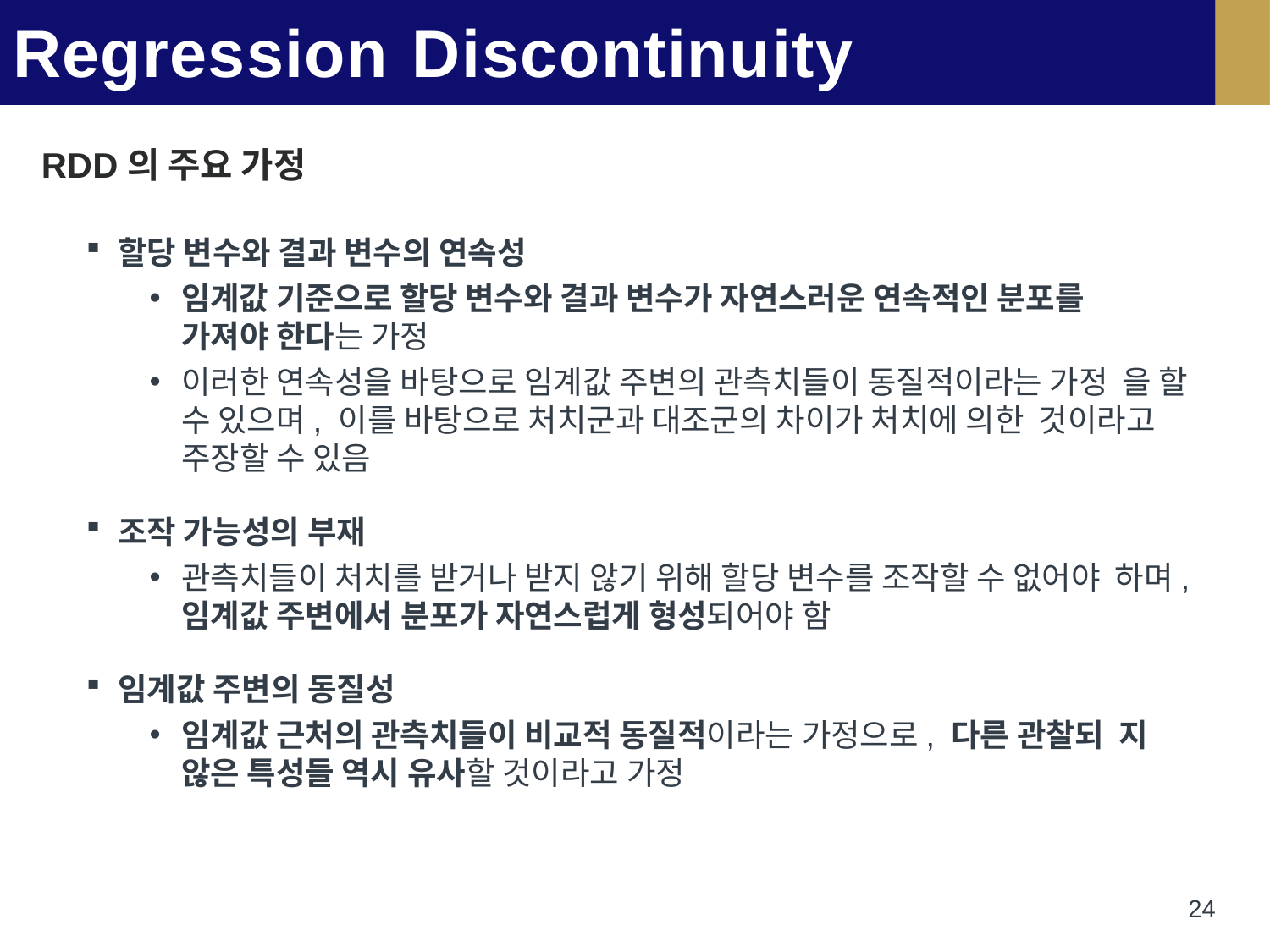

# Regression Discontinuity Design
RDD의 주요 가정

할당 변수와 결과 변수의 연속성
임계값 기준으로 할당 변수와 결과 변수가 자연스러운 연속적인 분포를
가져야 한다는 가정
이러한 연속성을 바탕으로 임계값 주변의 관측치들이 동질적이라는 가정  을 할 수 있으며, 이를 바탕으로 처치군과 대조군의 차이가 처치에 의한  것이라고 주장할 수 있음

조작 가능성의 부재
관측치들이 처치를 받거나 받지 않기 위해 할당 변수를 조작할 수 없어야  하며, 임계값 주변에서 분포가 자연스럽게 형성되어야 함

임계값 주변의 동질성
임계값 근처의 관측치들이 비교적 동질적이라는 가정으로, 다른 관찰되  지 않은 특성들 역시 유사할 것이라고 가정
24